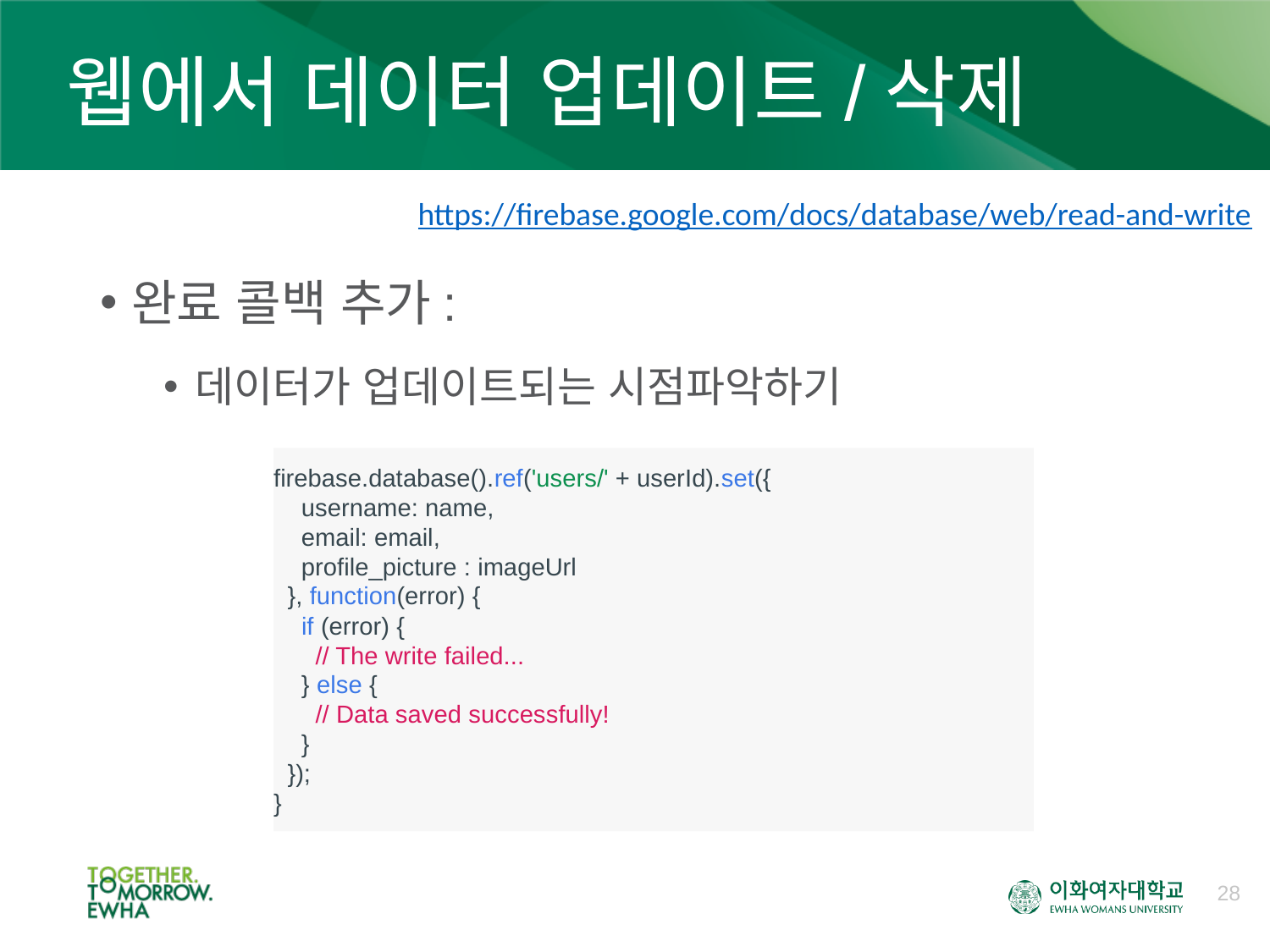

# 웹에서 데이터 업데이트/삭제
https://firebase.google.com/docs/database/web/read-and-write
완료 콜백 추가:
데이터가 업데이트되는 시점파악하기
firebase.database().ref('users/' + userId).set({
    username: name,
    email: email,
    profile_picture : imageUrl
  }, function(error) {
    if (error) {
      // The write failed...
    } else {
      // Data saved successfully!
    }
  });
}
28